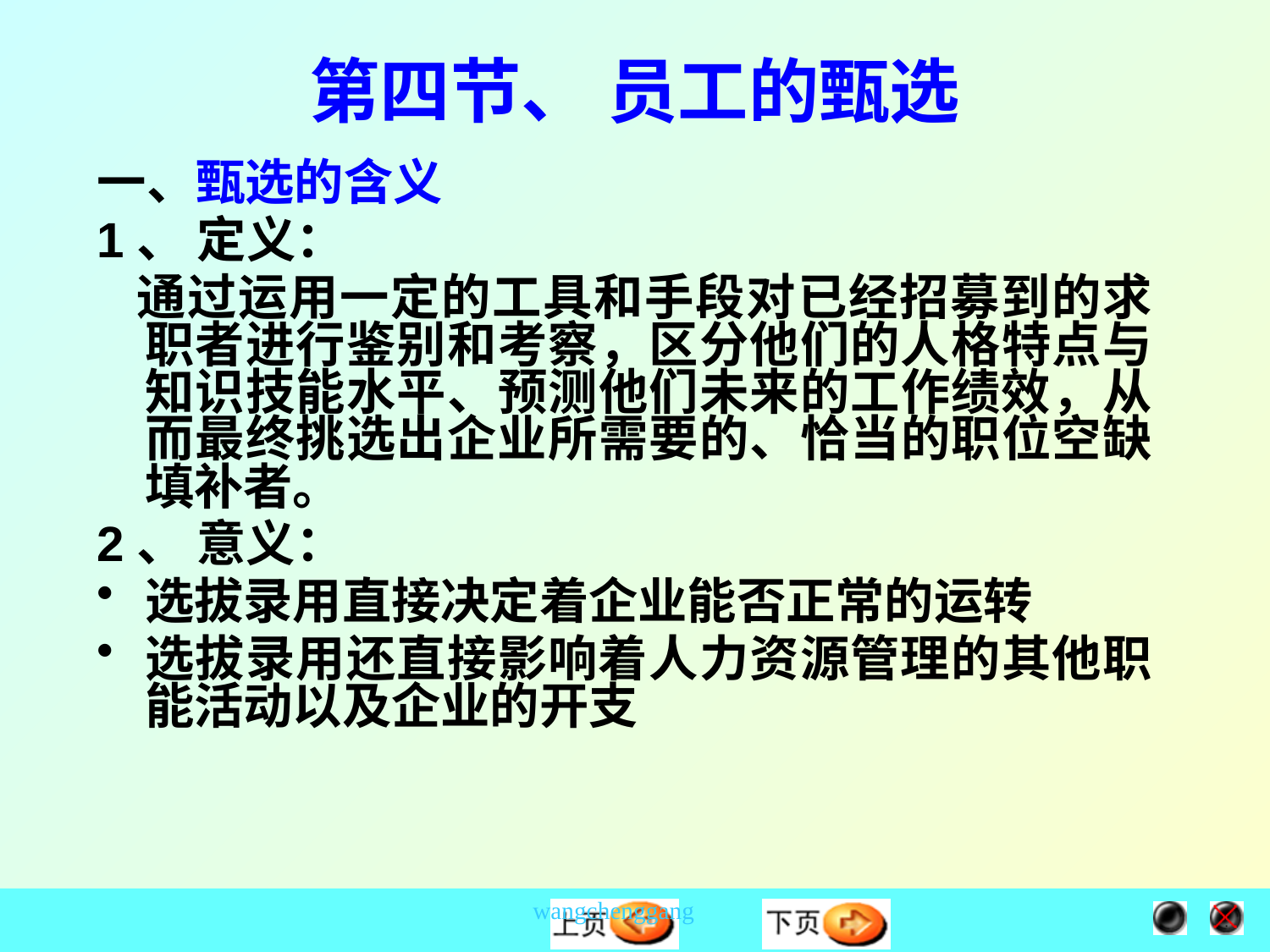

# 第四节、 员工的甄选
一、甄选的含义
1、 定义：
  通过运用一定的工具和手段对已经招募到的求职者进行鉴别和考察，区分他们的人格特点与知识技能水平、预测他们未来的工作绩效，从而最终挑选出企业所需要的、恰当的职位空缺填补者。
2、 意义：
选拔录用直接决定着企业能否正常的运转
选拔录用还直接影响着人力资源管理的其他职能活动以及企业的开支

wangchenggang